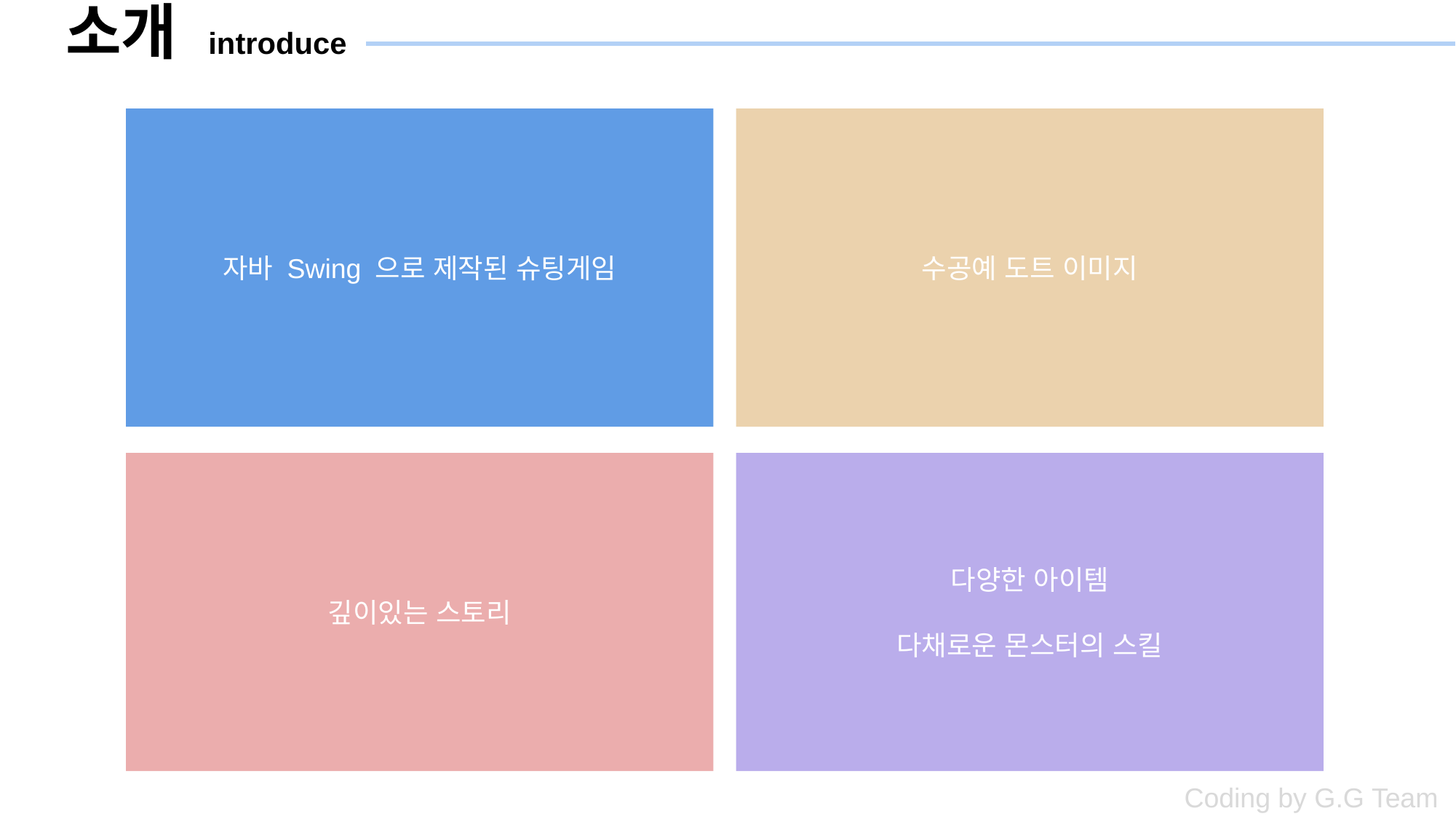

소개 introduce
자바 Swing 으로 제작된 슈팅게임
수공예 도트 이미지
깊이있는 스토리
다양한 아이템

다채로운 몬스터의 스킬
Coding by G.G Team